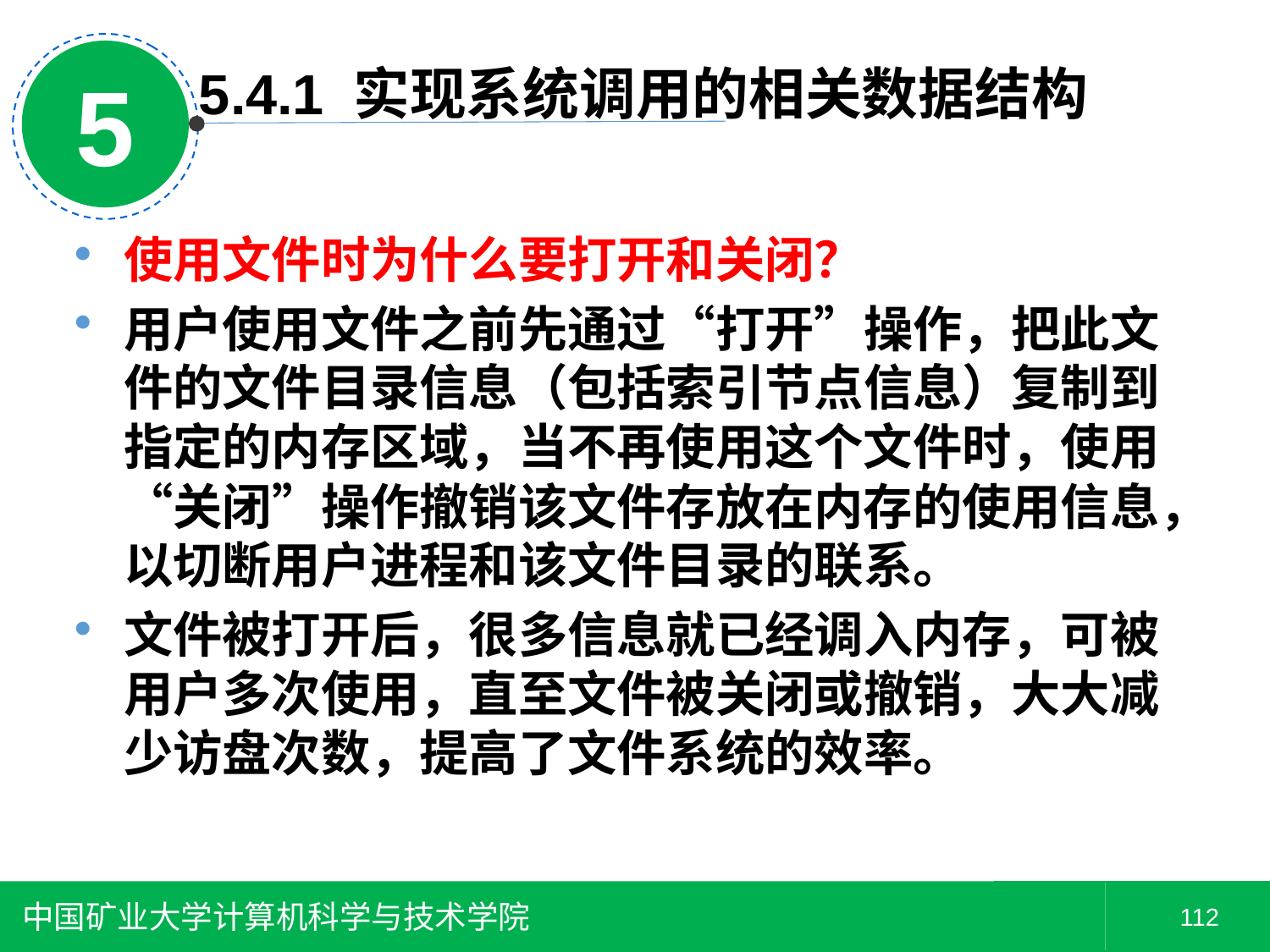

5
5.4.1 实现系统调用的相关数据结构

使用文件时为什么要打开和关闭？
用户使用文件之前先通过“打开”操作，把此文件的文件目录信息（包括索引节点信息）复制到指定的内存区域，当不再使用这个文件时，使用“关闭”操作撤销该文件存放在内存的使用信息，以切断用户进程和该文件目录的联系。
文件被打开后，很多信息就已经调入内存，可被用户多次使用，直至文件被关闭或撤销，大大减少访盘次数，提高了文件系统的效率。